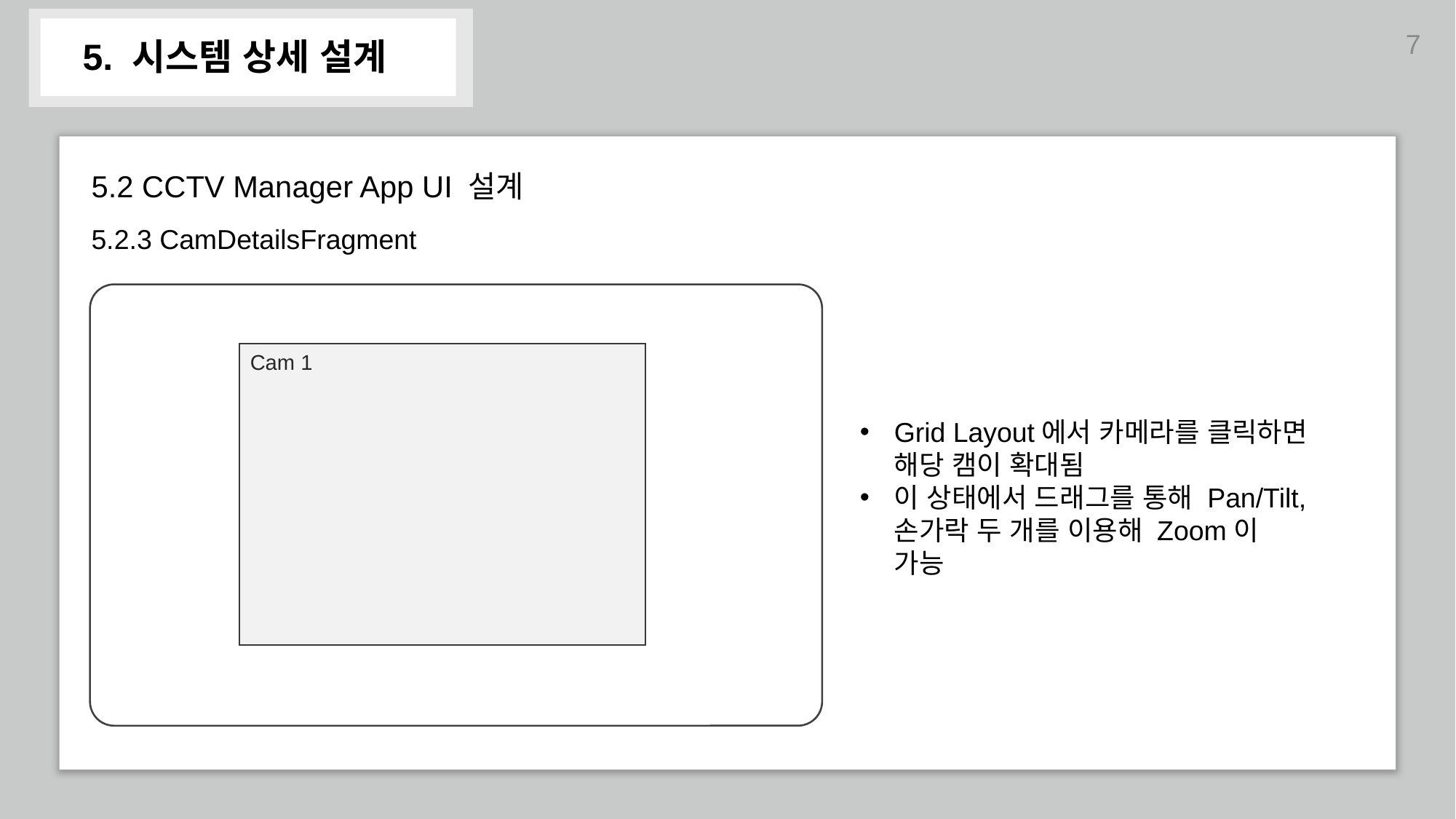

5. 시스템 상세 설계

ㅠ
7

5.2 CCTV Manager App UI 설계
5.2.3 CamDetailsFragment

Cam 1
Grid Layout에서 카메라를 클릭하면 해당 캠이 확대됨
이 상태에서 드래그를 통해 Pan/Tilt, 손가락 두 개를 이용해 Zoom이 가능